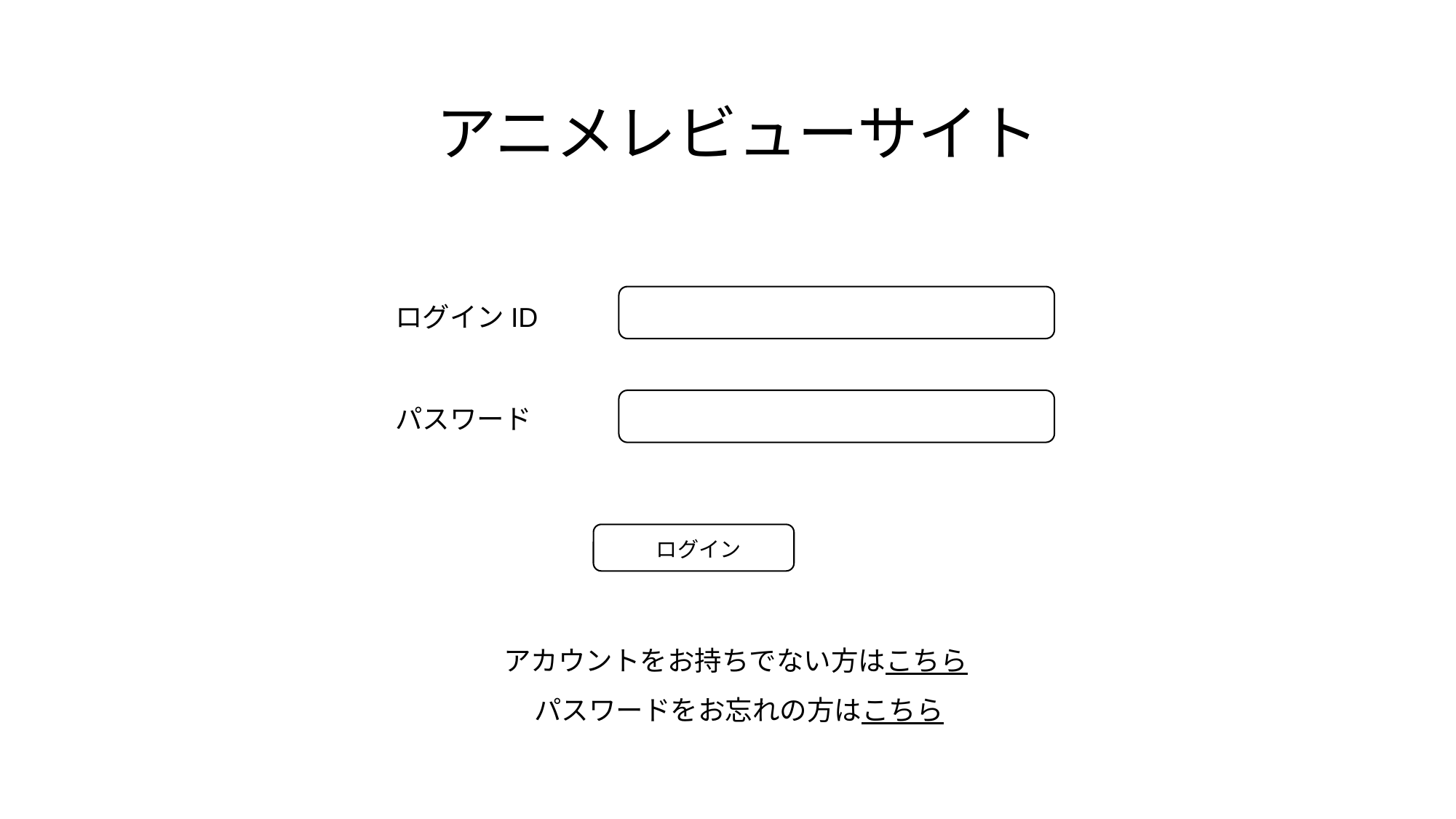

アニメレビューサイト

ログインID

パスワード

ログイン
アカウントをお持ちでない方はこちら
パスワードをお忘れの方はこちら